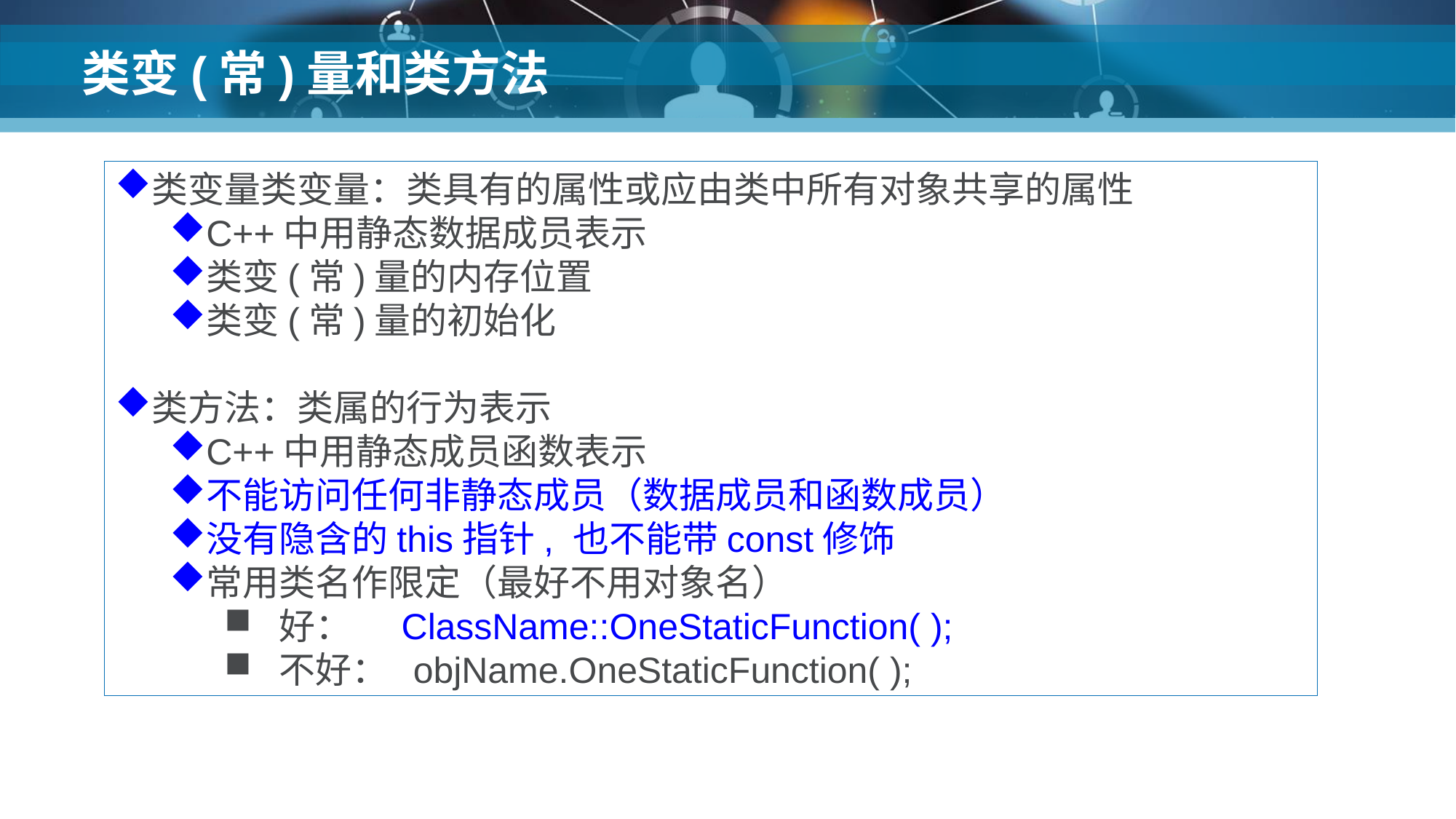

# 类变(常)量和类方法
类变量类变量：类具有的属性或应由类中所有对象共享的属性
C++中用静态数据成员表示
类变(常)量的内存位置
类变(常)量的初始化
类方法：类属的行为表示
C++中用静态成员函数表示
不能访问任何非静态成员（数据成员和函数成员）
没有隐含的this指针, 也不能带const修饰
常用类名作限定（最好不用对象名）
好：     ClassName::OneStaticFunction( );
不好：  objName.OneStaticFunction( );